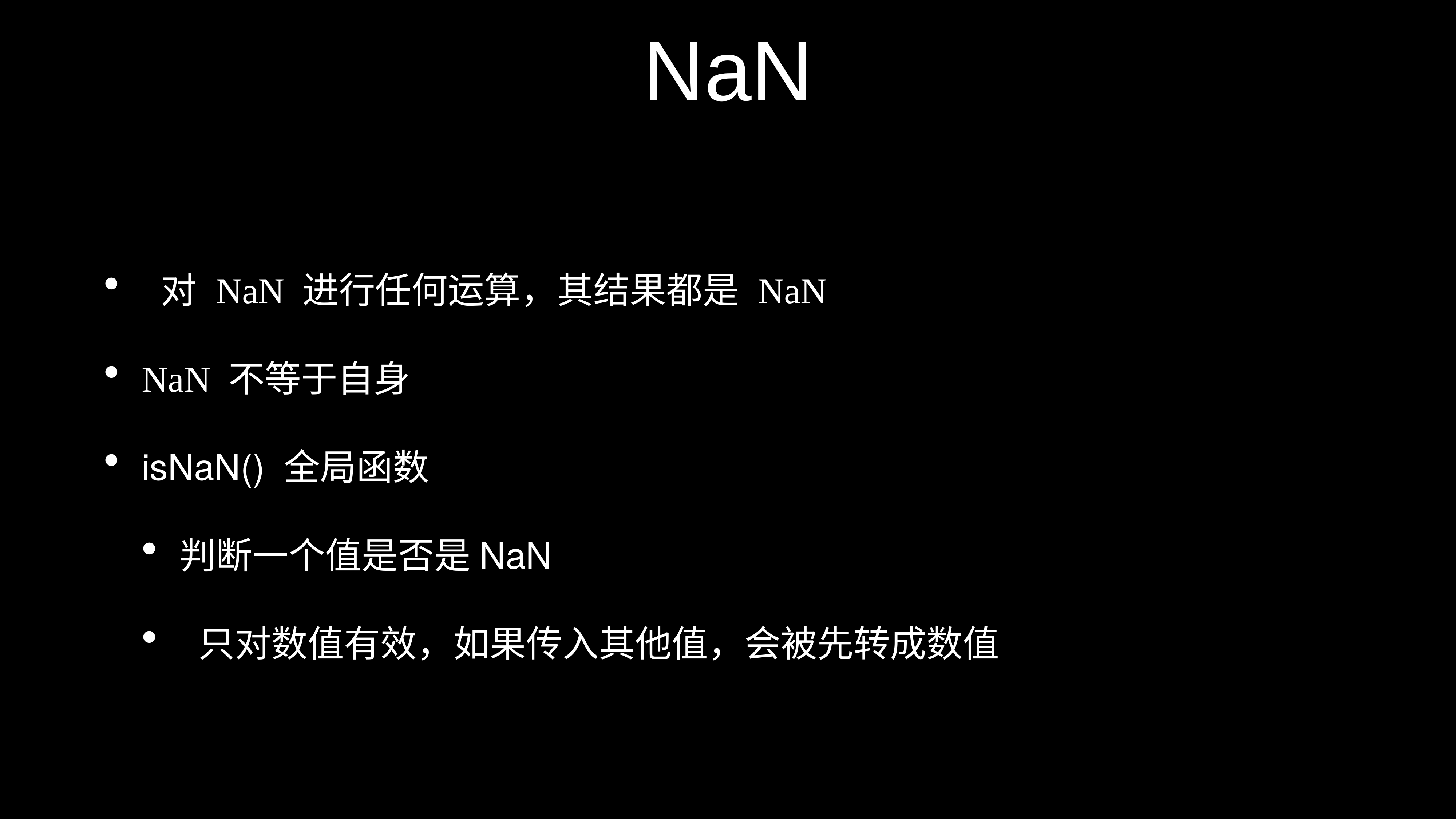

# NaN
 对 NaN 进行任何运算，其结果都是 NaN
NaN 不等于自身
isNaN() 全局函数
判断一个值是否是NaN
 只对数值有效，如果传入其他值，会被先转成数值